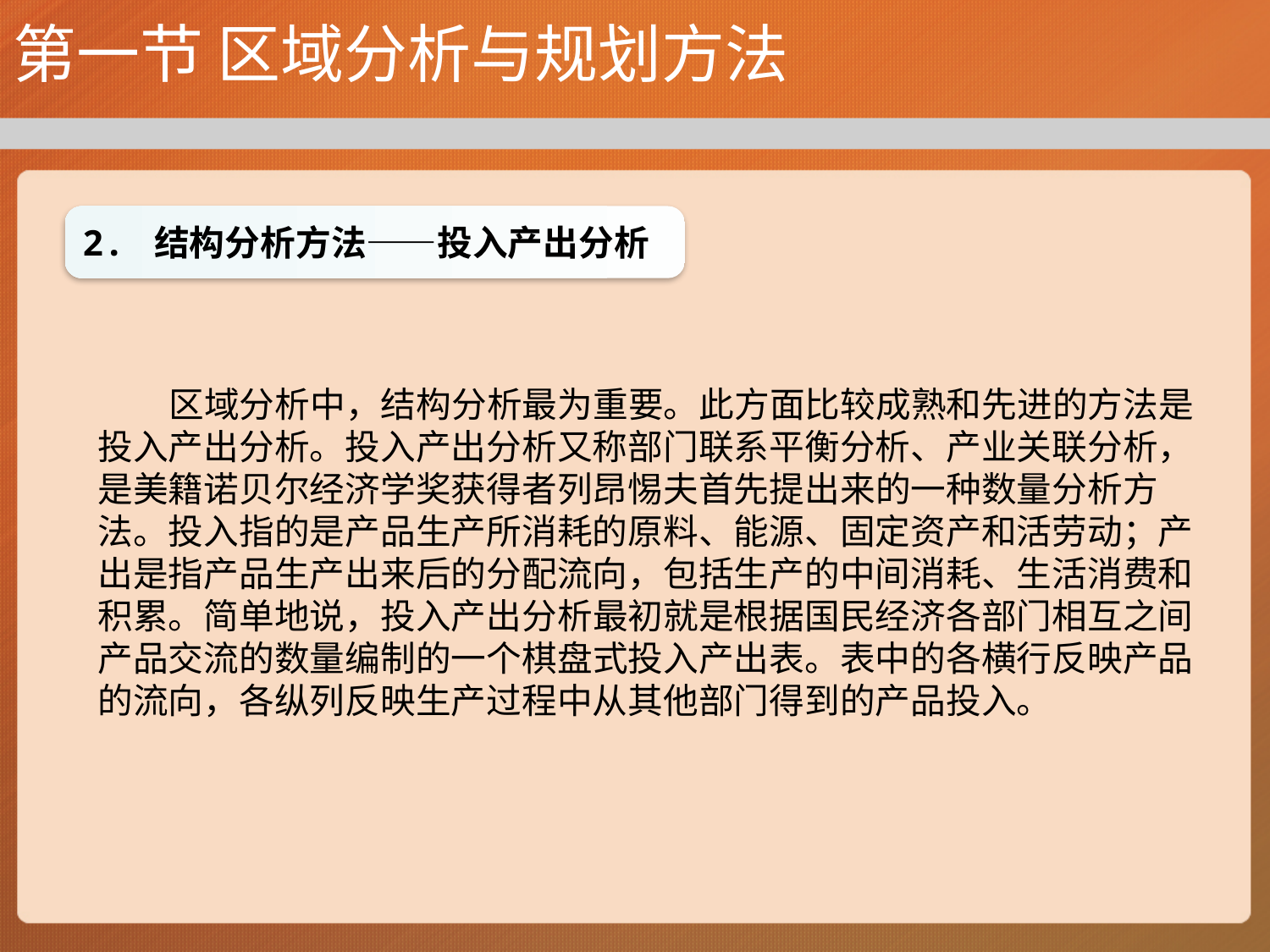

# 第一节 区域分析与规划方法

2. 结构分析方法——投入产出分析
        区域分析中，结构分析最为重要。此方面比较成熟和先进的方法是投入产出分析。投入产出分析又称部门联系平衡分析、产业关联分析，是美籍诺贝尔经济学奖获得者列昂惕夫首先提出来的一种数量分析方法。投入指的是产品生产所消耗的原料、能源、固定资产和活劳动；产出是指产品生产出来后的分配流向，包括生产的中间消耗、生活消费和积累。简单地说，投入产出分析最初就是根据国民经济各部门相互之间产品交流的数量编制的一个棋盘式投入产出表。表中的各横行反映产品的流向，各纵列反映生产过程中从其他部门得到的产品投入。